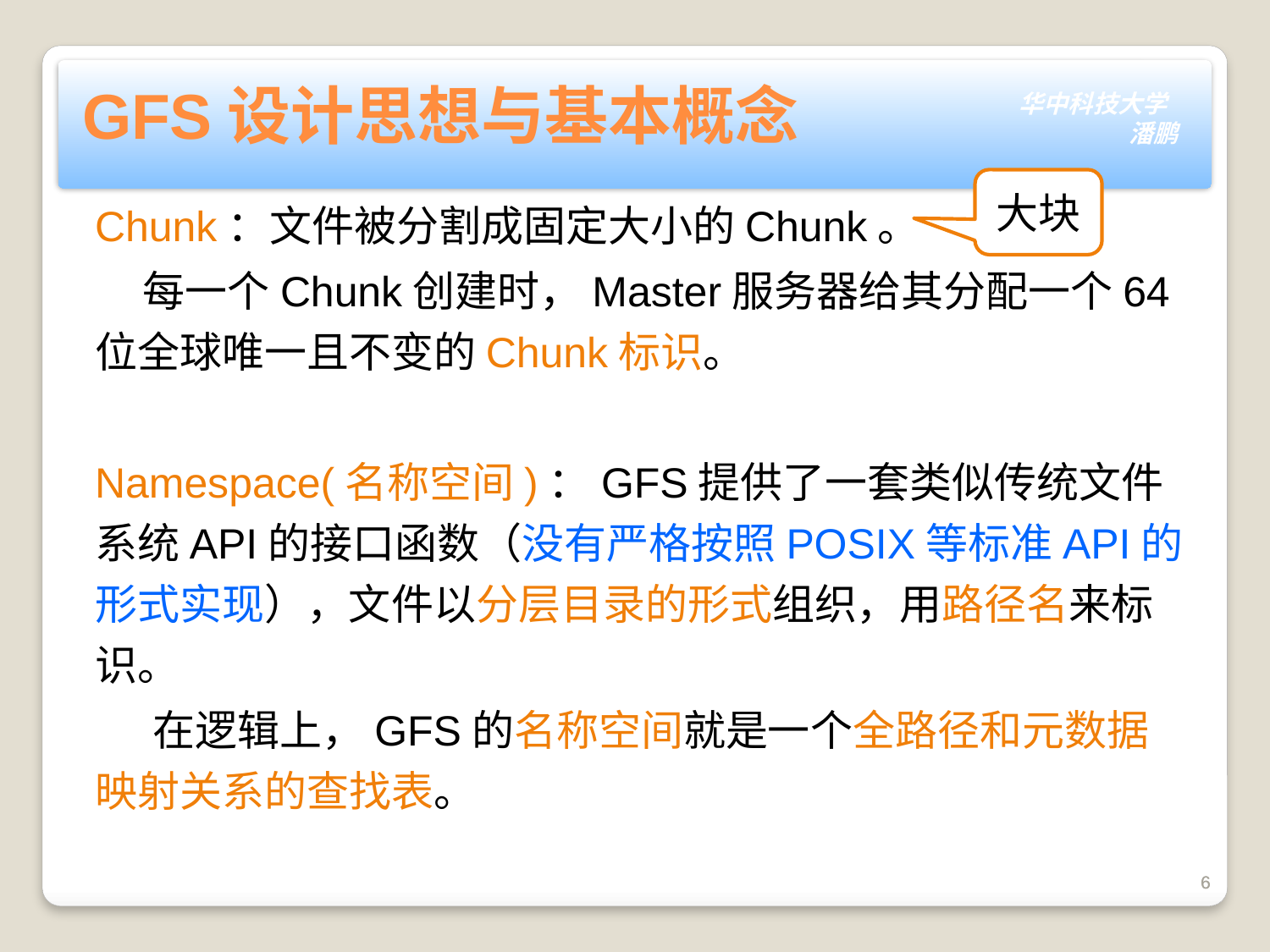

GFS设计思想与基本概念
大块
Chunk：文件被分割成固定大小的Chunk。
    每一个Chunk创建时，Master服务器给其分配一个64位全球唯一且不变的Chunk标识。

Namespace(名称空间)：GFS提供了一套类似传统文件系统API的接口函数（没有严格按照POSIX等标准API的形式实现），文件以分层目录的形式组织，用路径名来标识。
     在逻辑上，GFS的名称空间就是一个全路径和元数据映射关系的查找表。
6
6